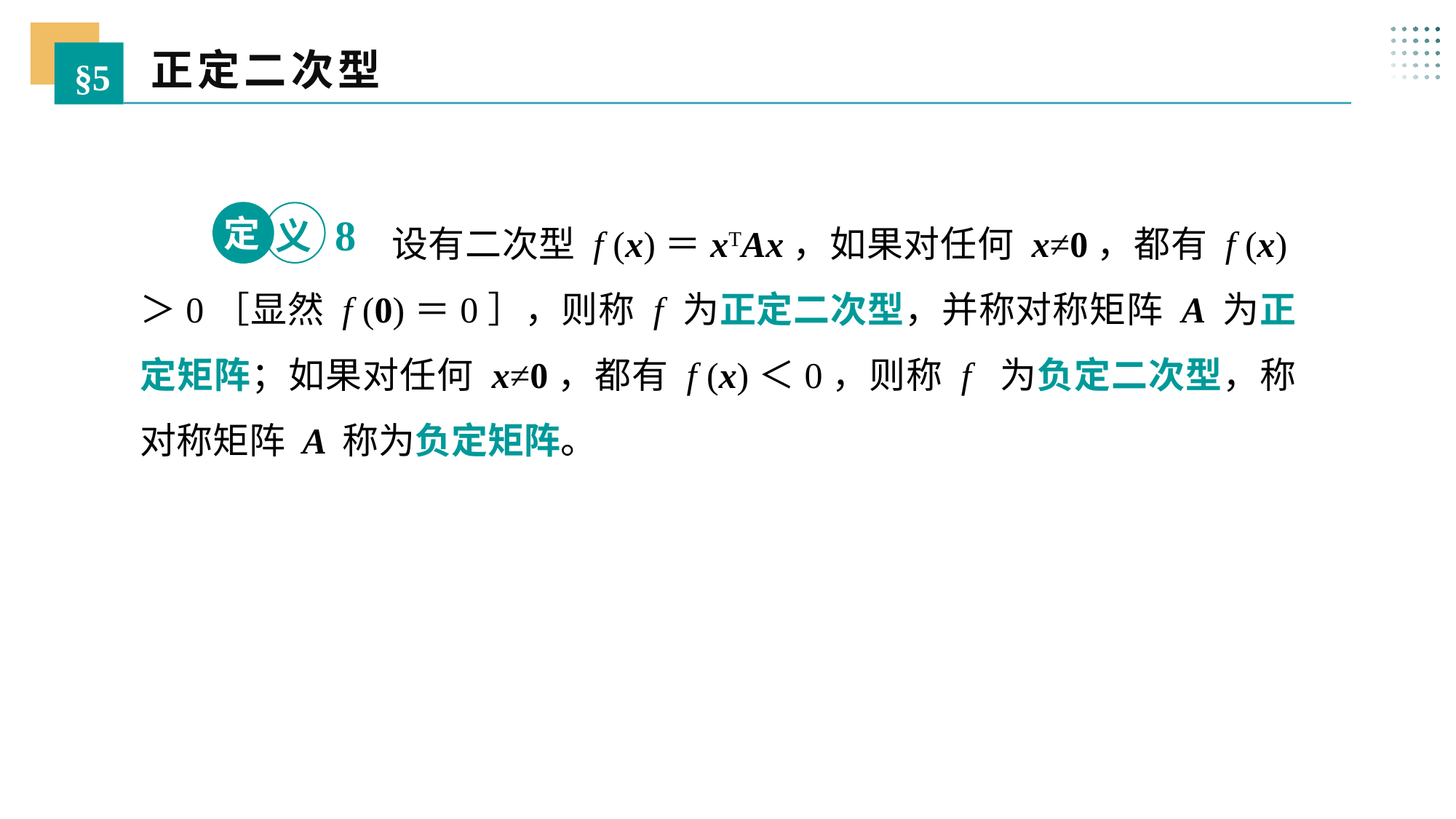

正定二次型
§5
                            设有二次型 f (x)＝xTAx，如果对任何 x≠0，都有 f (x)＞0［显然 f (0)＝0］，则称 f 为正定二次型，并称对称矩阵 A 为正定矩阵；如果对任何 x≠0，都有 f (x)＜0，则称 f  为负定二次型，称对称矩阵 A 称为负定矩阵。

定

8
义